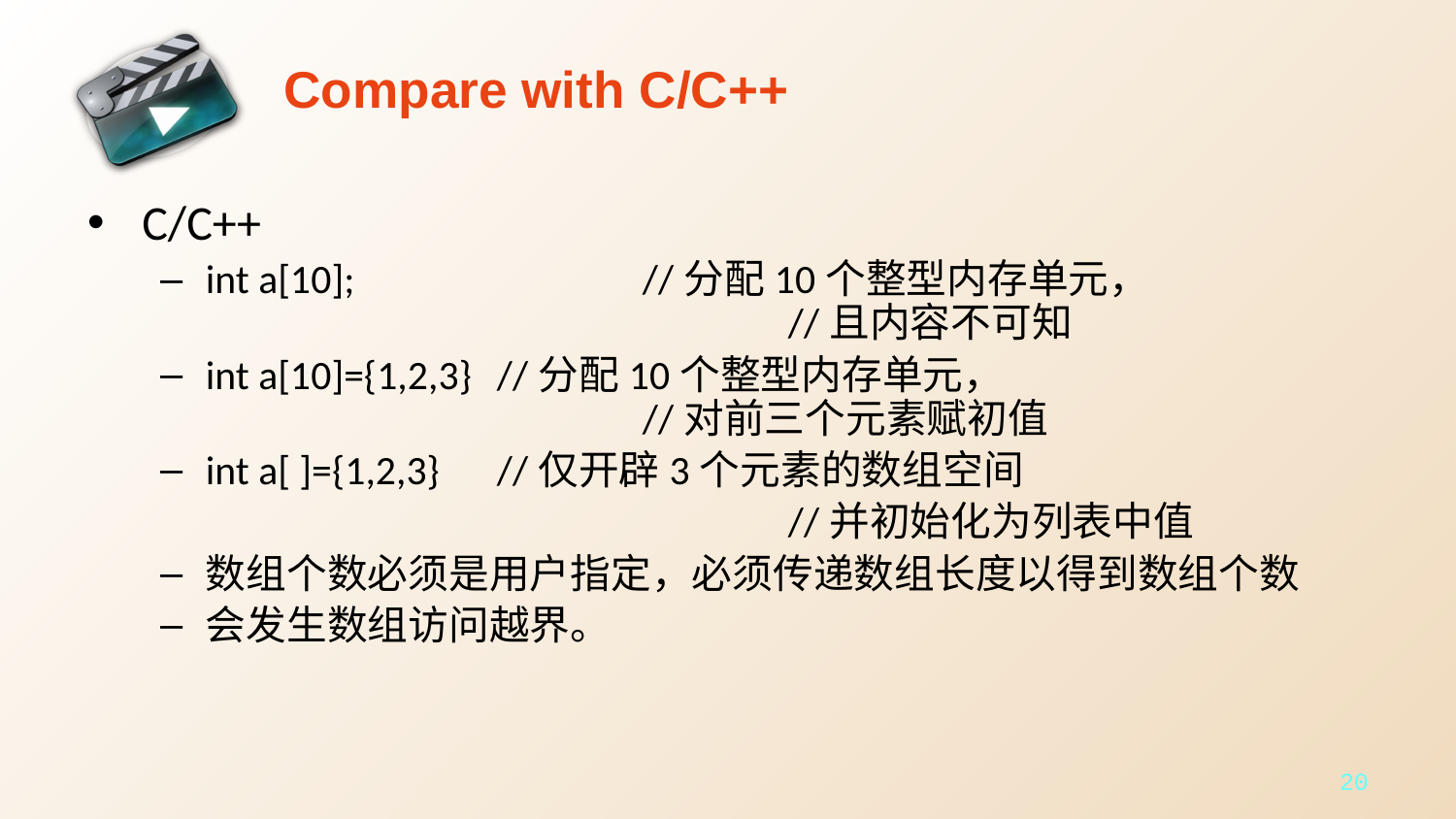

# Compare with C/C++
C/C++
int a[10];		//分配10个整型内存单元，					//且内容不可知
int a[10]={1,2,3}	//分配10个整型内存单元，					//对前三个元素赋初值
int a[ ]={1,2,3}	//仅开辟3个元素的数组空间
					//并初始化为列表中值
数组个数必须是用户指定，必须传递数组长度以得到数组个数
会发生数组访问越界。
20